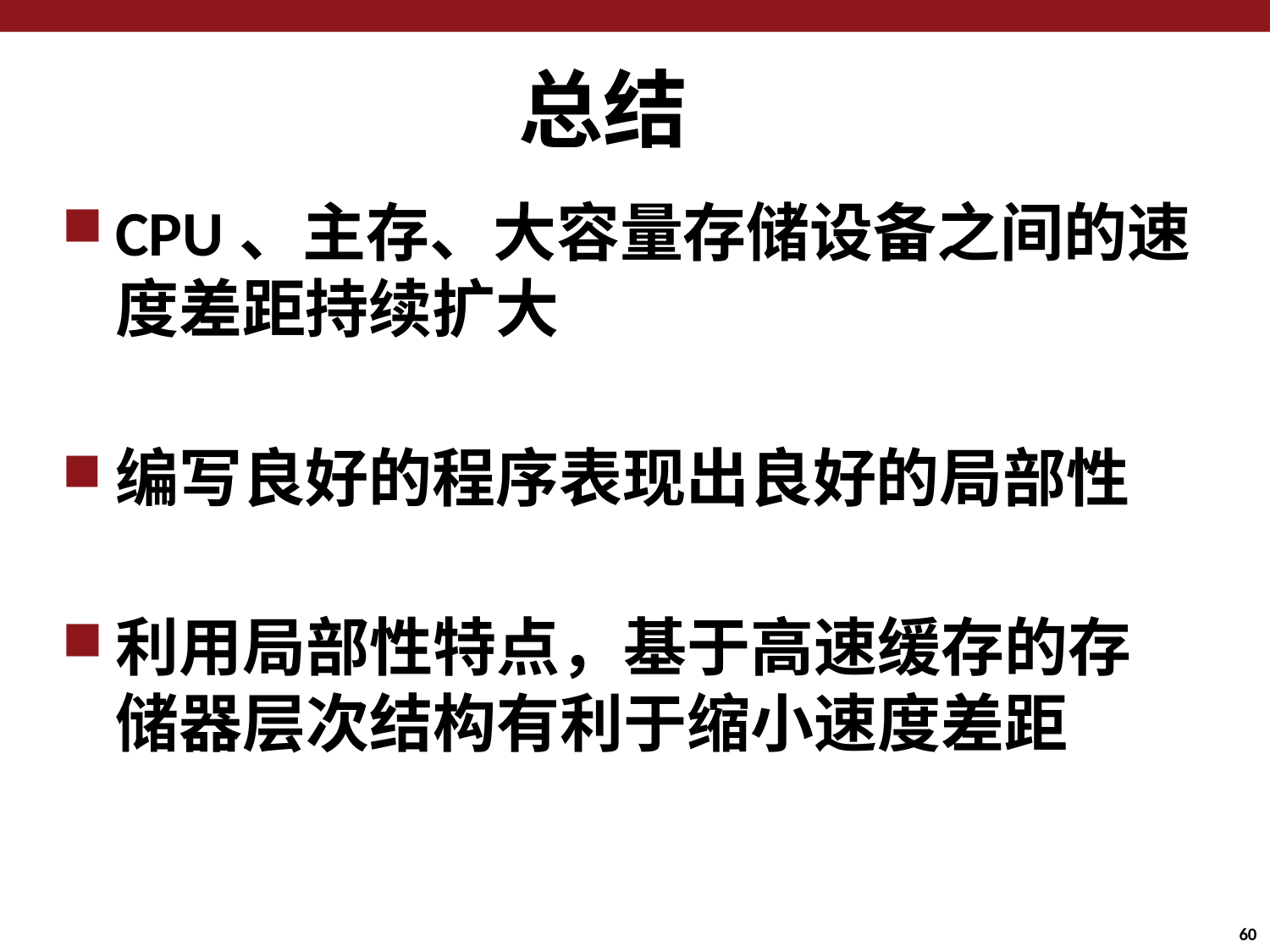

# 总结
CPU、主存、大容量存储设备之间的速度差距持续扩大

编写良好的程序表现出良好的局部性

利用局部性特点，基于高速缓存的存储器层次结构有利于缩小速度差距
60